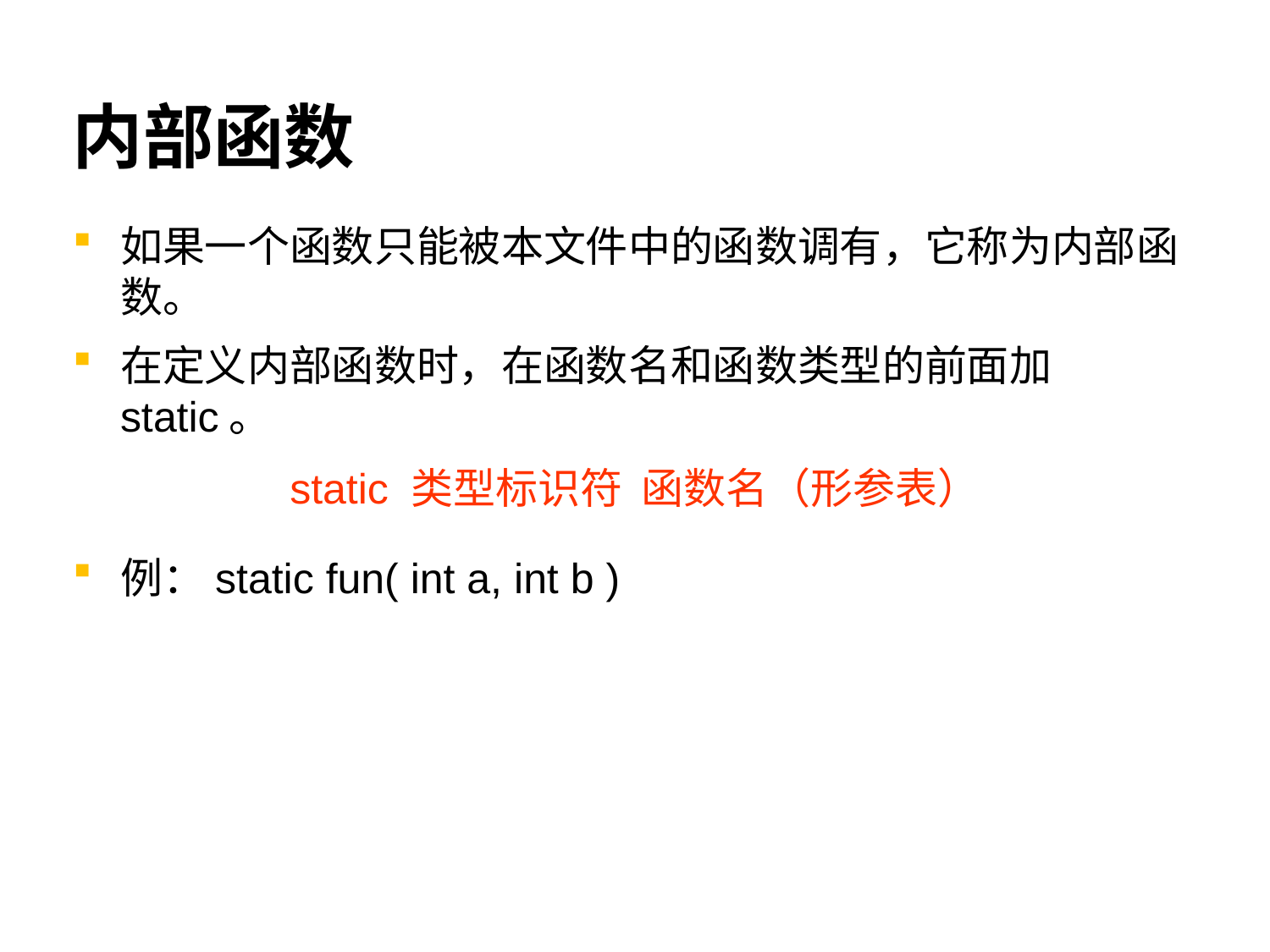

# 内部函数
如果一个函数只能被本文件中的函数调有，它称为内部函数。
在定义内部函数时，在函数名和函数类型的前面加static。
static 类型标识符  函数名（形参表）
例：static fun( int a, int b )